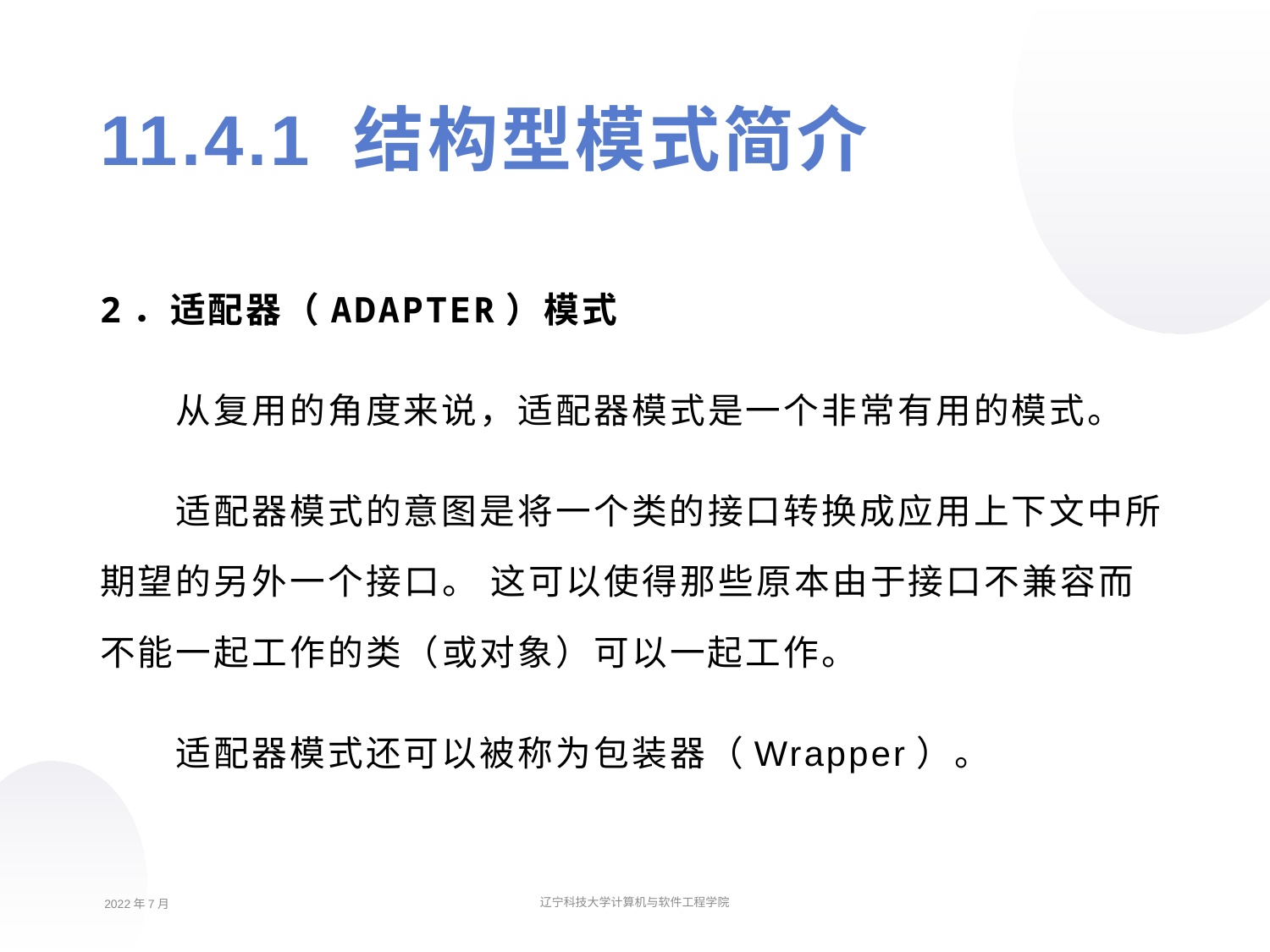

11.4.1 结构型模式简介
2．适配器（ADAPTER）模式
从复用的角度来说，适配器模式是一个非常有用的模式。
适配器模式的意图是将一个类的接口转换成应用上下文中所期望的另外一个接口。 这可以使得那些原本由于接口不兼容而不能一起工作的类（或对象）可以一起工作。
适配器模式还可以被称为包装器（Wrapper）。

2022年7月
辽宁科技大学计算机与软件工程学院
67